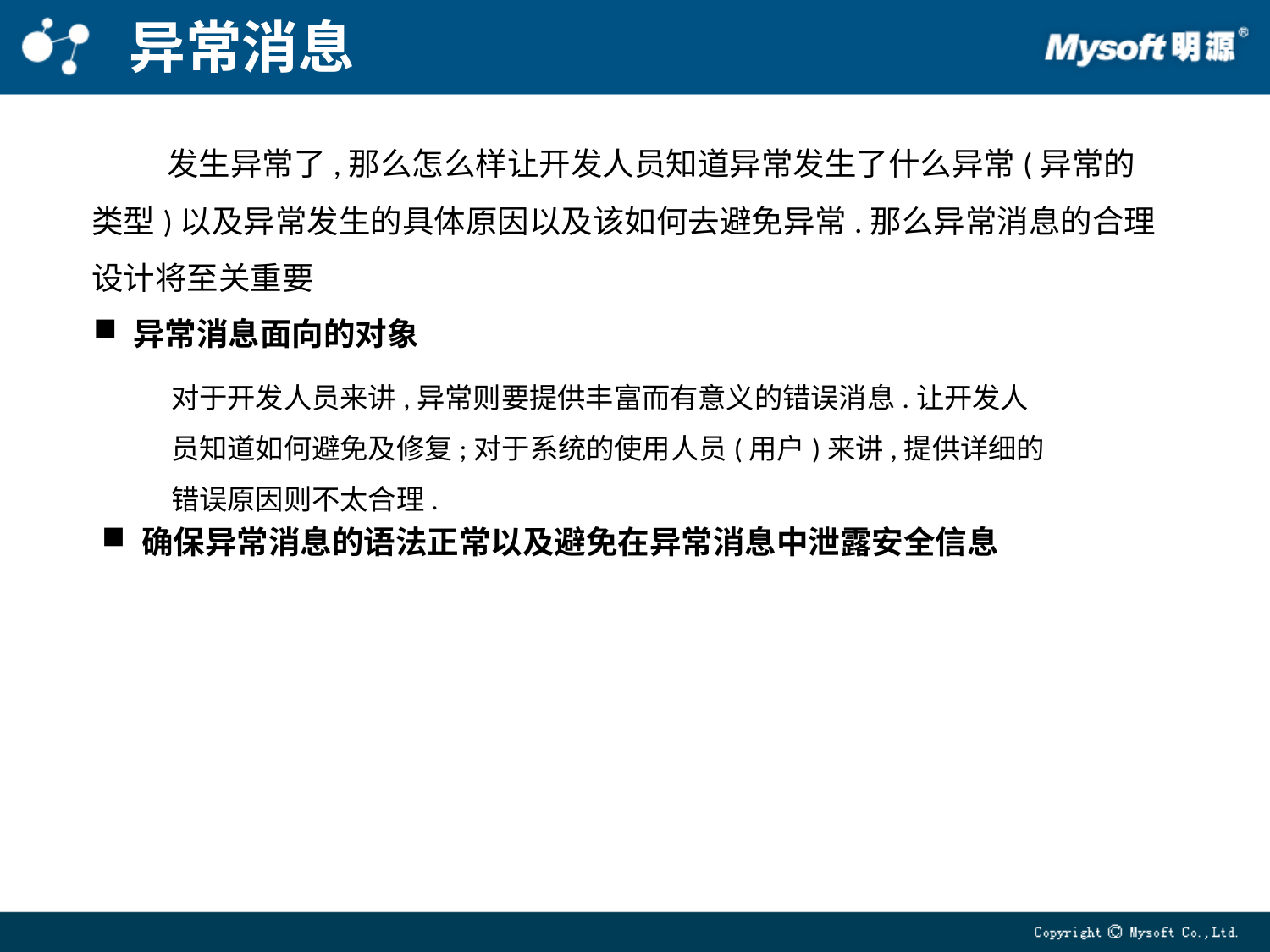

异常消息

发生异常了,那么怎么样让开发人员知道异常发生了什么异常(异常的类型)以及异常发生的具体原因以及该如何去避免异常.那么异常消息的合理设计将至关重要
异常消息面向的对象
对于开发人员来讲,异常则要提供丰富而有意义的错误消息.让开发人员知道如何避免及修复;对于系统的使用人员(用户)来讲,提供详细的错误原因则不太合理.
确保异常消息的语法正常以及避免在异常消息中泄露安全信息